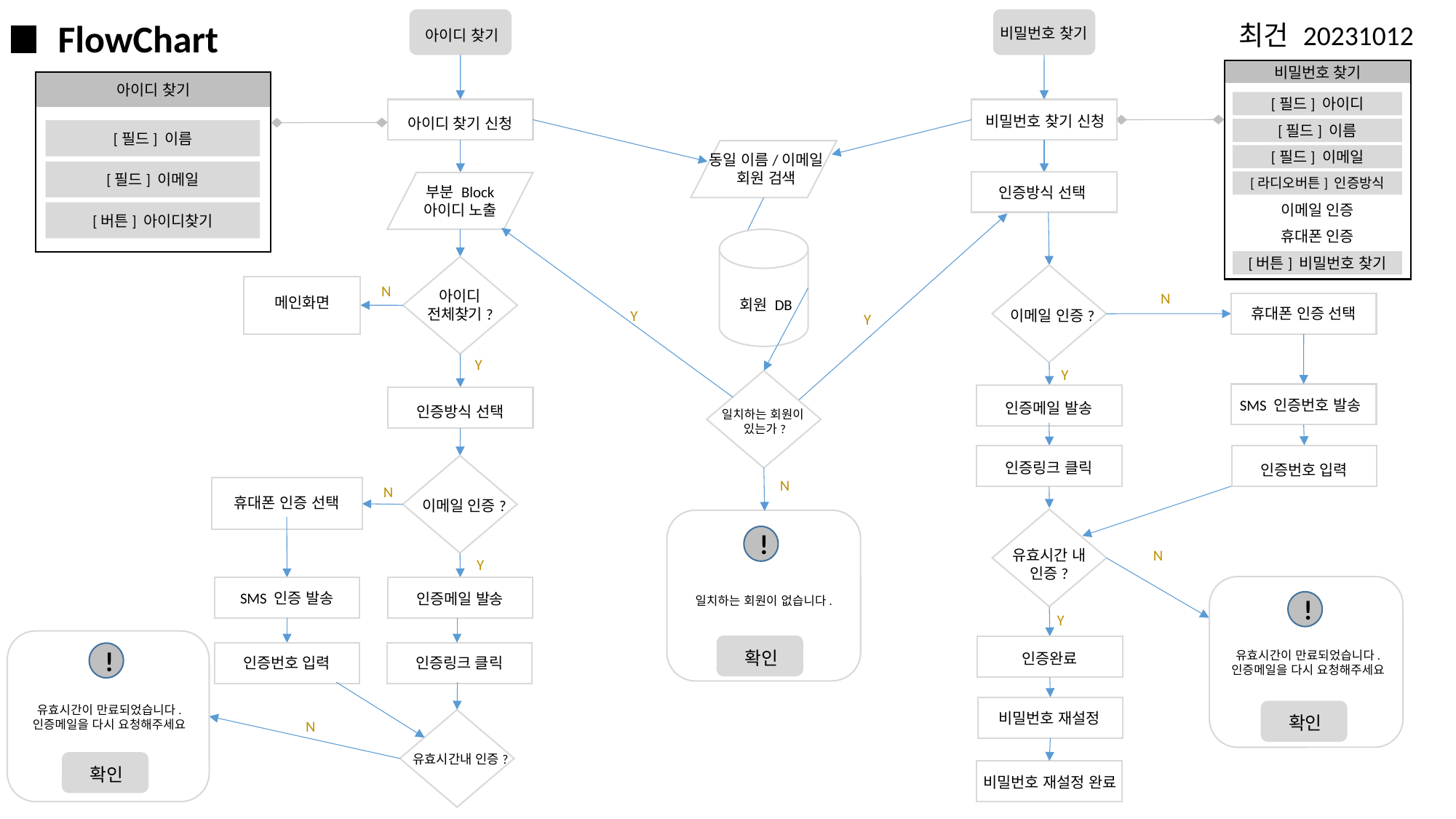

아이디 찾기

비밀번호 찾기
FlowChart

최건 20231012
비밀번호 찾기

[필드] 아이디
[필드] 이름
[필드] 이메일
[라디오버튼] 인증방식
이메일 인증
휴대폰 인증
[버튼] 비밀번호 찾기
아이디 찾기

[필드] 이름
[필드] 이메일
[버튼] 아이디찾기

아이디 찾기 신청

비밀번호 찾기 신청

동일 이름/이메일
회원 검색

인증방식 선택

부분 Block
아이디 노출

메인화면
N
아이디
전체찾기?
N
회원 DB

휴대폰 인증 선택
Y
이메일 인증?
Y
Y
Y

일치하는 회원이
있는가?

SMS 인증번호 발송

인증메일 발송

인증방식 선택

인증번호 입력

인증링크 클릭

이메일 인증?
N
N

휴대폰 인증 선택

유효시간 내
인증?

!
N
Y

!
유효시간이 만료되었습니다.
인증메일을 다시 요청해주세요

확인

SMS 인증 발송

인증메일 발송
일치하는 회원이 없습니다.
Y

!
유효시간이 만료되었습니다.
인증메일을 다시 요청해주세요

확인

확인

인증완료

인증번호 입력

인증링크 클릭

비밀번호 재설정

유효시간내 인증?
N

비밀번호 재설정 완료